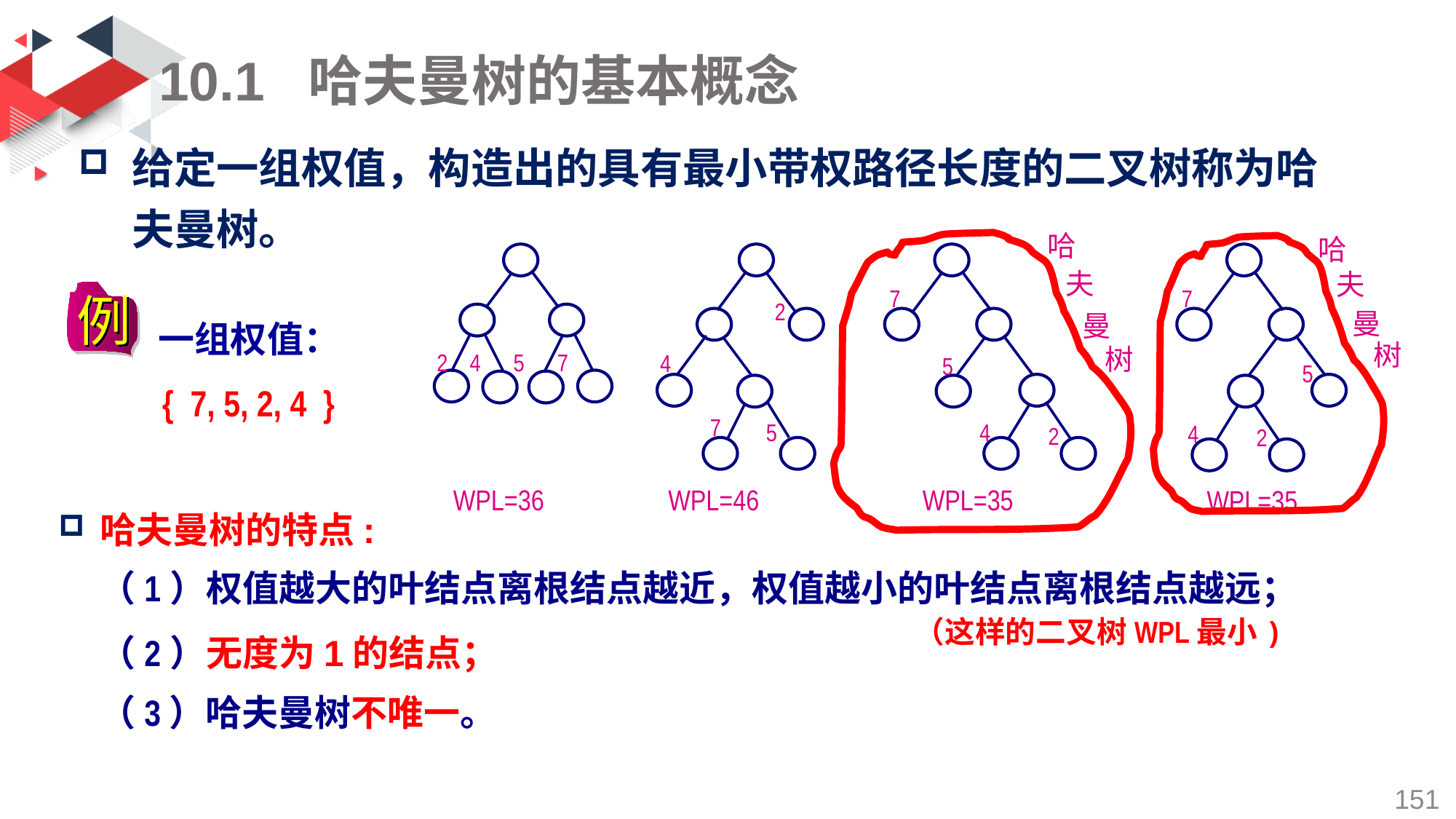

# 10.1  哈夫曼树的基本概念
给定一组权值，构造出的具有最小带权路径长度的二叉树称为哈夫曼树。
哈

夫
曼
树
哈

夫
曼
树

2    4      5      7

2

4

7
5

7

5

4
2

7

5

4
2

WPL=35

例
一组权值：
{  7, 5, 2, 4  }
WPL=36                   WPL=46                         WPL=35
哈夫曼树的特点:
（1）权值越大的叶结点离根结点越近，权值越小的叶结点离根结点越远；
（这样的二叉树WPL最小)
（2）无度为1的结点；
（3）哈夫曼树不唯一。
151